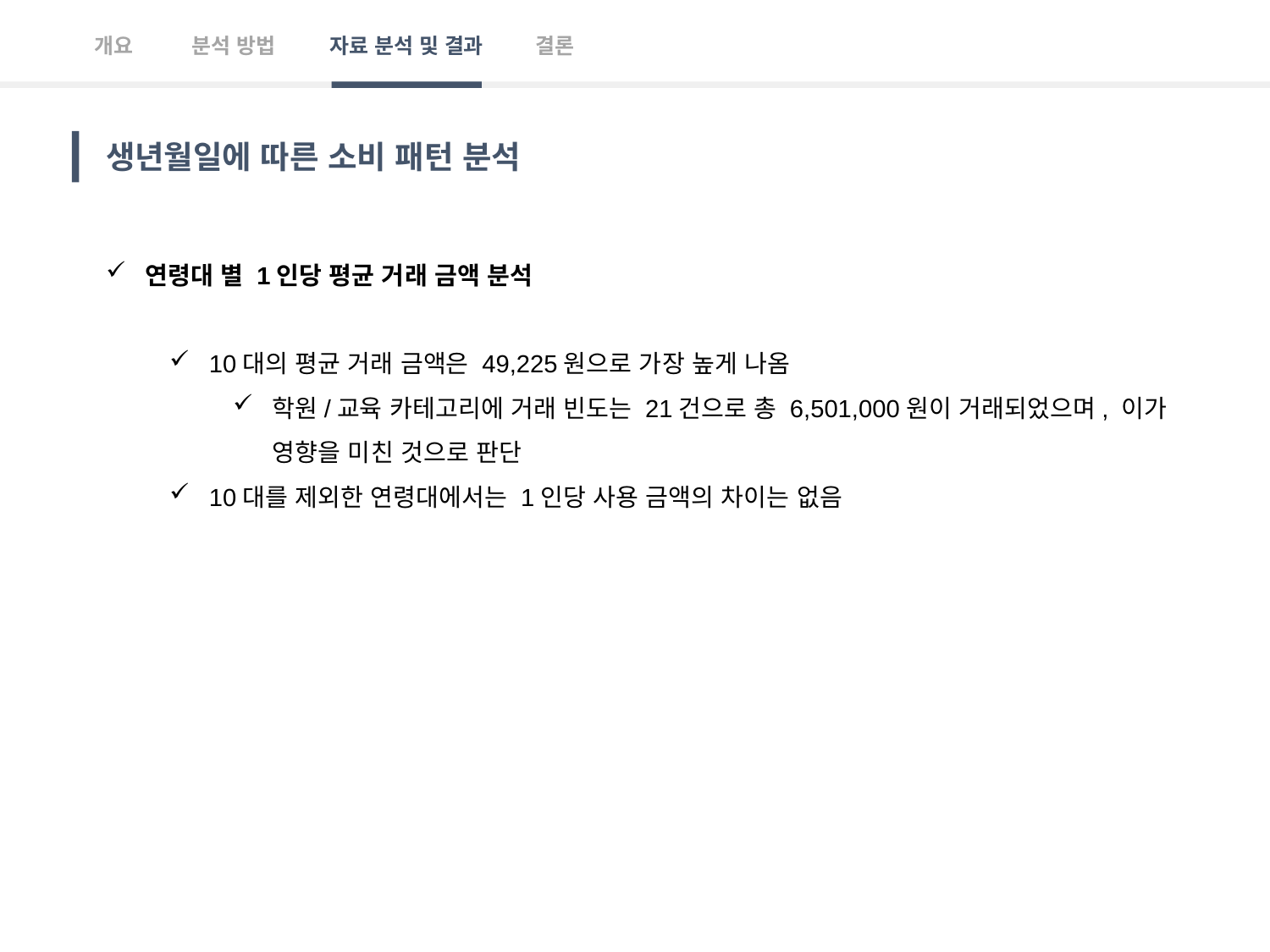

개요
분석 방법
자료 분석 및 결과
결론

생년월일에 따른 소비 패턴 분석

연령대 별 1인당 평균 거래 금액 분석

10대의 평균 거래 금액은 49,225원으로 가장 높게 나옴
학원/교육 카테고리에 거래 빈도는 21건으로 총 6,501,000원이 거래되었으며, 이가 영향을 미친 것으로 판단
10대를 제외한 연령대에서는 1인당 사용 금액의 차이는 없음